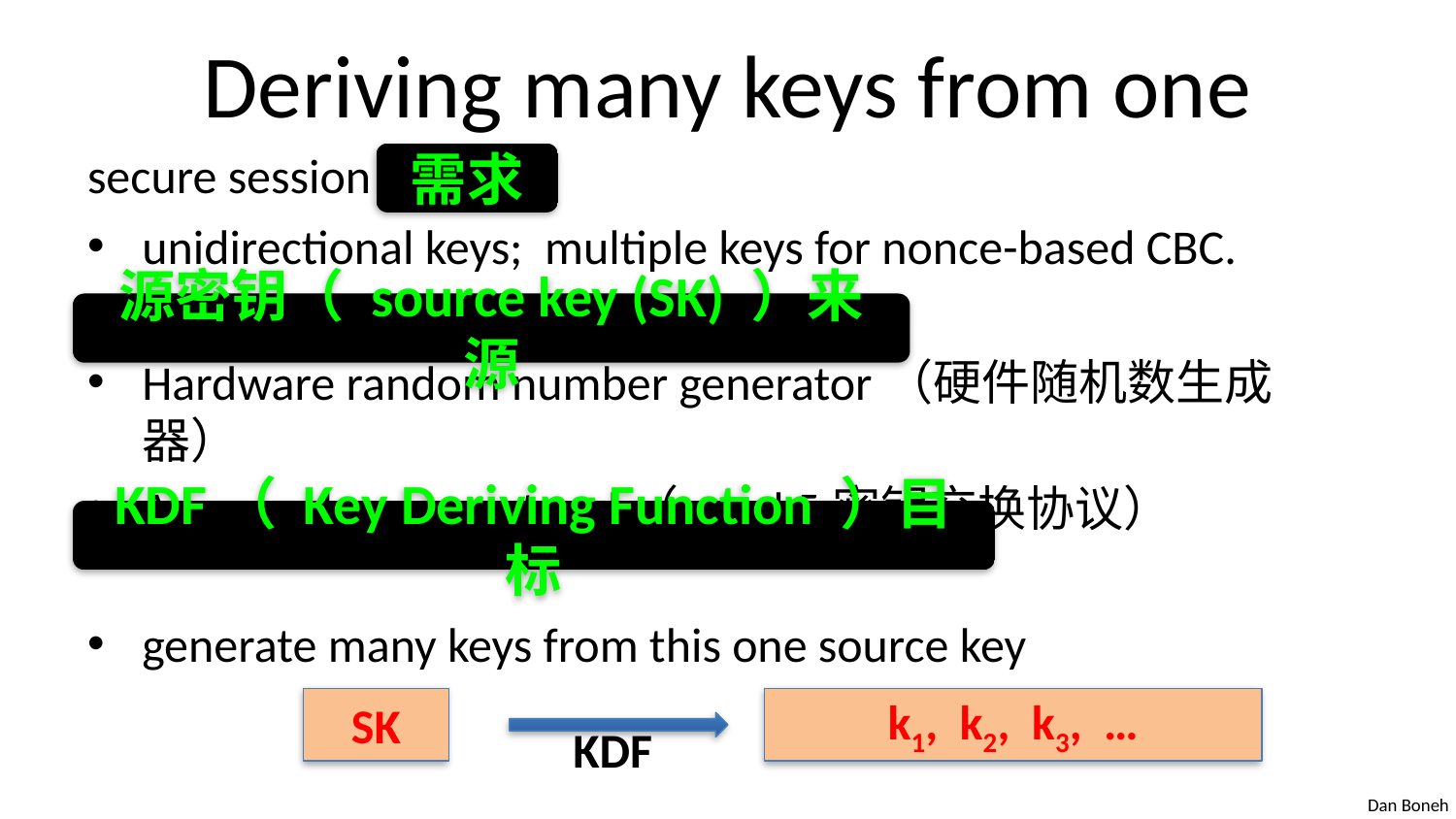

# Deriving many keys from one
secure session
unidirectional keys;  multiple keys for nonce-based CBC.

Hardware random number generator（硬件随机数生成器）
A key exchange protocol（week5密钥交换协议）

generate many keys from this one source key
需求
源密钥（ source key (SK) ）来源
KDF（ Key Deriving Function ）目标
SK
k1,  k2,  k3,  …

KDF